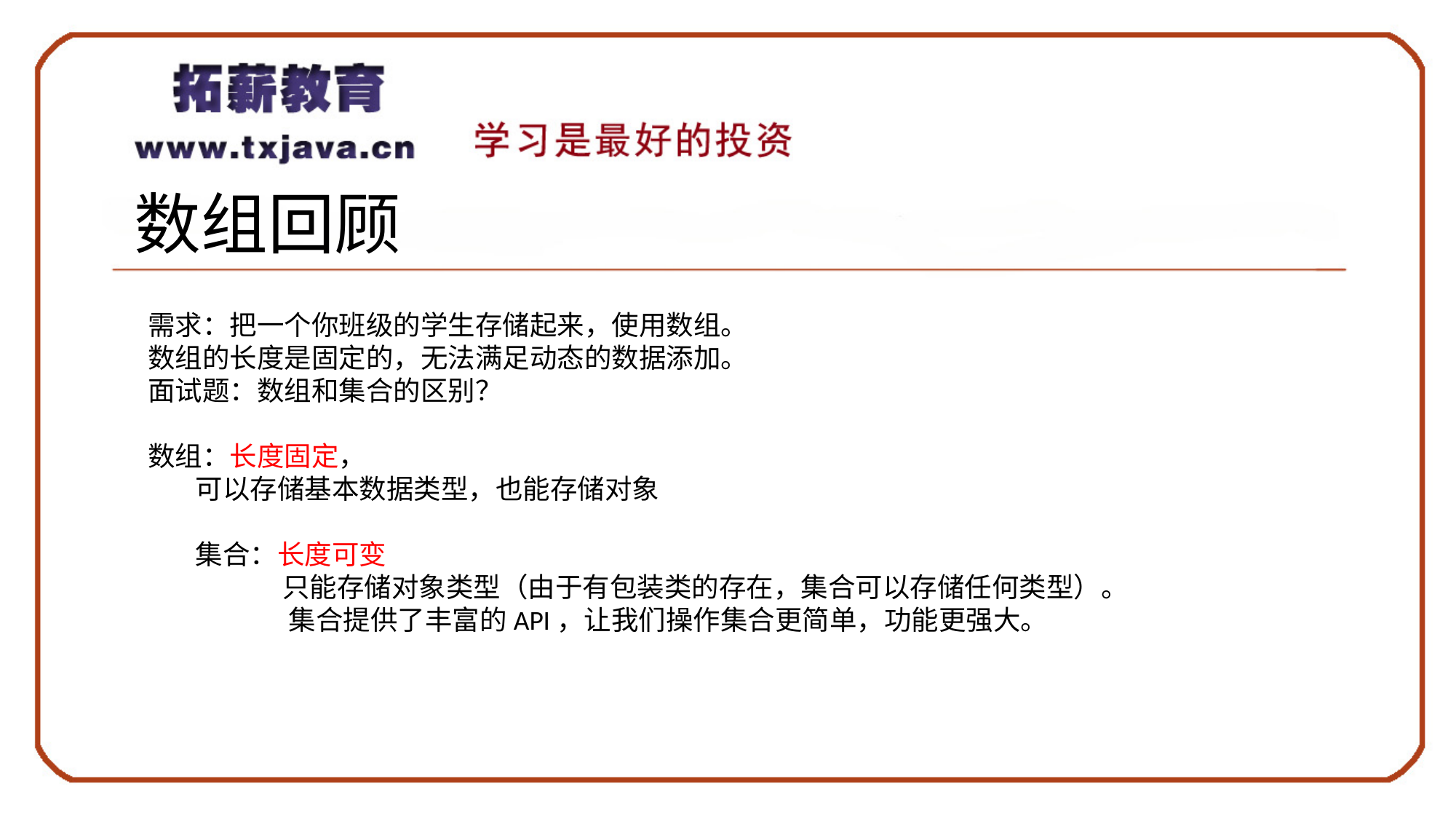

# 数组回顾
需求：把一个你班级的学生存储起来，使用数组。
数组的长度是固定的，无法满足动态的数据添加。
面试题：数组和集合的区别？

数组：长度固定，
可以存储基本数据类型，也能存储对象

集合：长度可变
             只能存储对象类型（由于有包装类的存在，集合可以存储任何类型）。
              集合提供了丰富的API，让我们操作集合更简单，功能更强大。